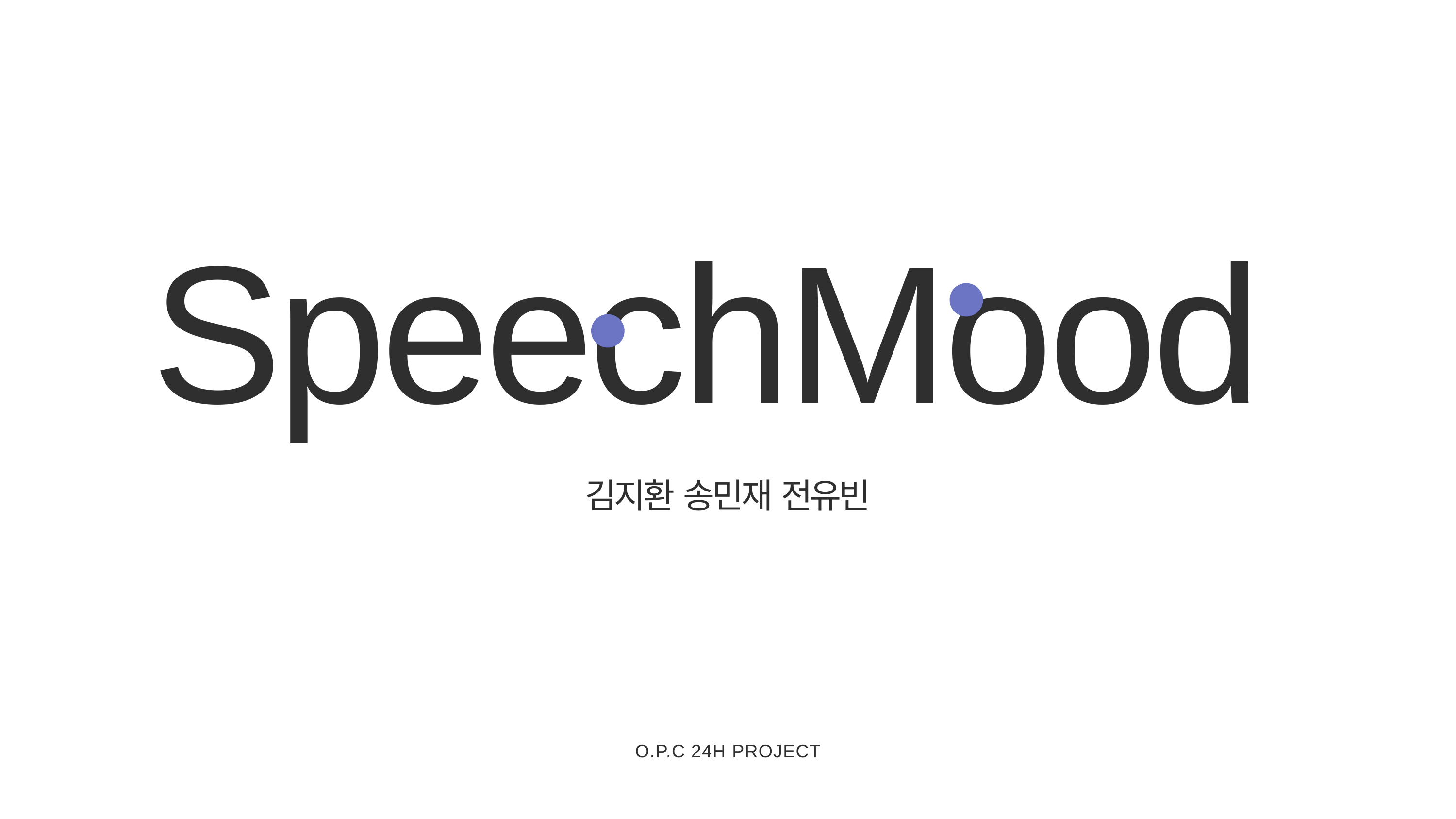

SpeechMood

김지환  송민재  전유빈
O.P.C 24H PROJECT